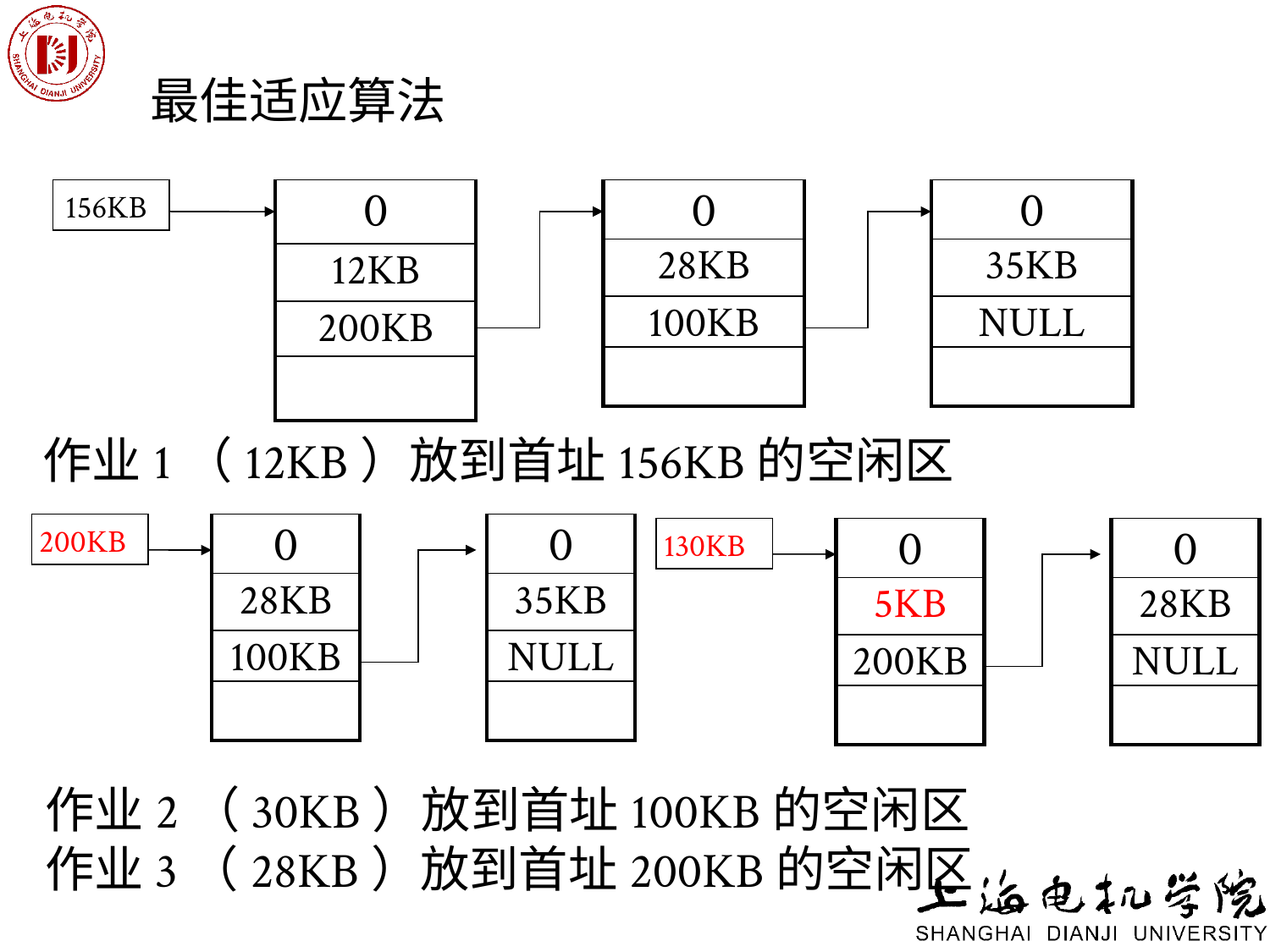

最佳适应算法
156KB
| 0 |
| --- |
| 12KB |
| 200KB |
|  |
| 0 |
| --- |
| 28KB |
| 100KB |
|  |
| 0 |
| --- |
| 35KB |
| NULL |
|  |

作业1（12KB）放到首址156KB的空闲区
200KB
| 0 |
| --- |
| 28KB |
| 100KB |
|  |
| 0 |
| --- |
| 35KB |
| NULL |
|  |
130KB
| 0 |
| --- |
| 5KB |
| 200KB |
|  |
| 0 |
| --- |
| 28KB |
| NULL |
|  |

作业2（30KB）放到首址100KB的空闲区
作业3（28KB）放到首址200KB的空闲区